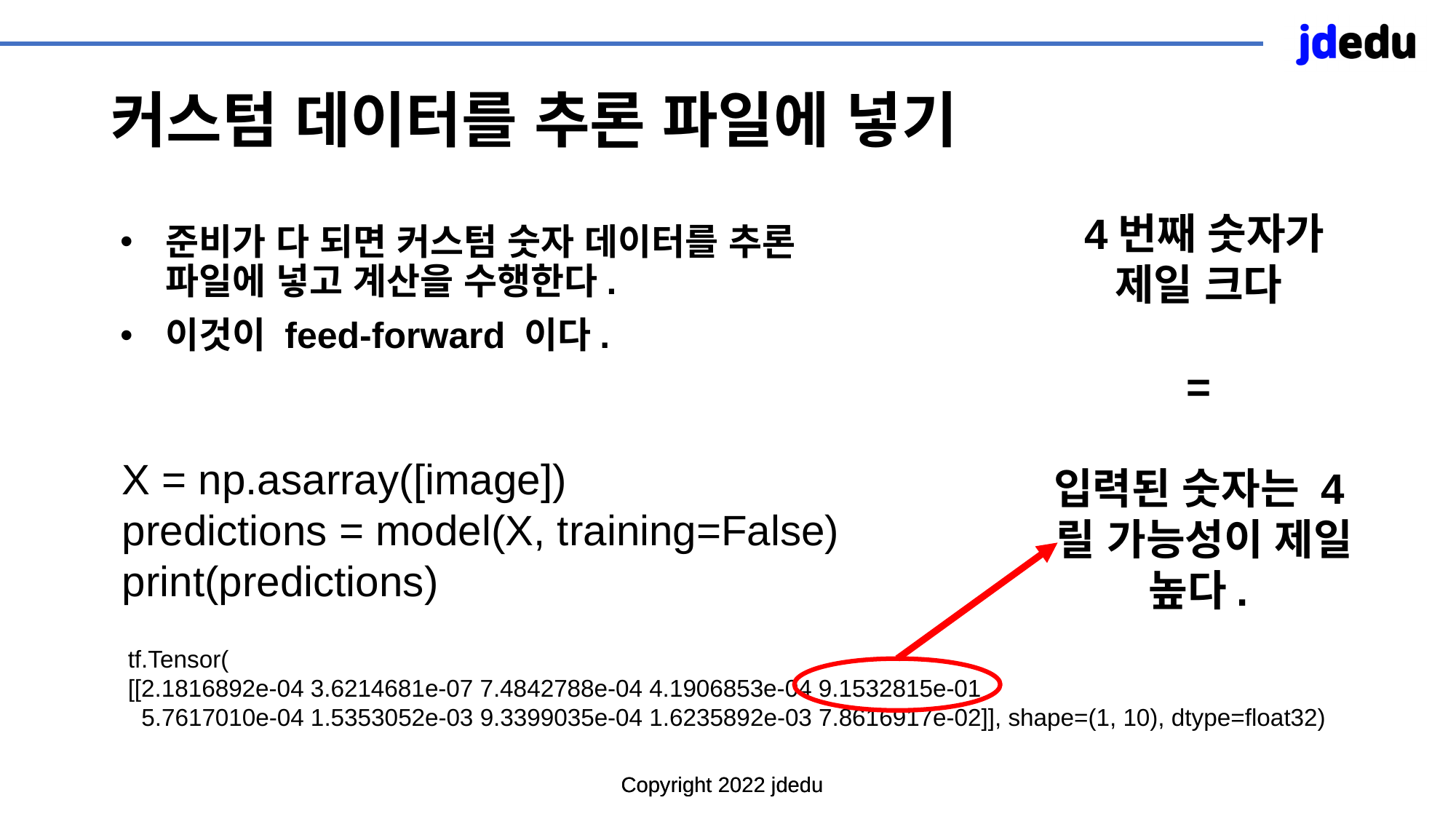

# 커스텀 데이터를 추론 파일에 넣기
4번째 숫자가 제일 크다

=

입력된 숫자는 4릴 가능성이 제일 높다.
준비가 다 되면 커스텀 숫자 데이터를 추론 파일에 넣고 계산을 수행한다.
이것이 feed-forward 이다.
X = np.asarray([image])
predictions = model(X, training=False)
print(predictions)
tf.Tensor(
[[2.1816892e-04 3.6214681e-07 7.4842788e-04 4.1906853e-04 9.1532815e-01
  5.7617010e-04 1.5353052e-03 9.3399035e-04 1.6235892e-03 7.8616917e-02]], shape=(1, 10), dtype=float32)